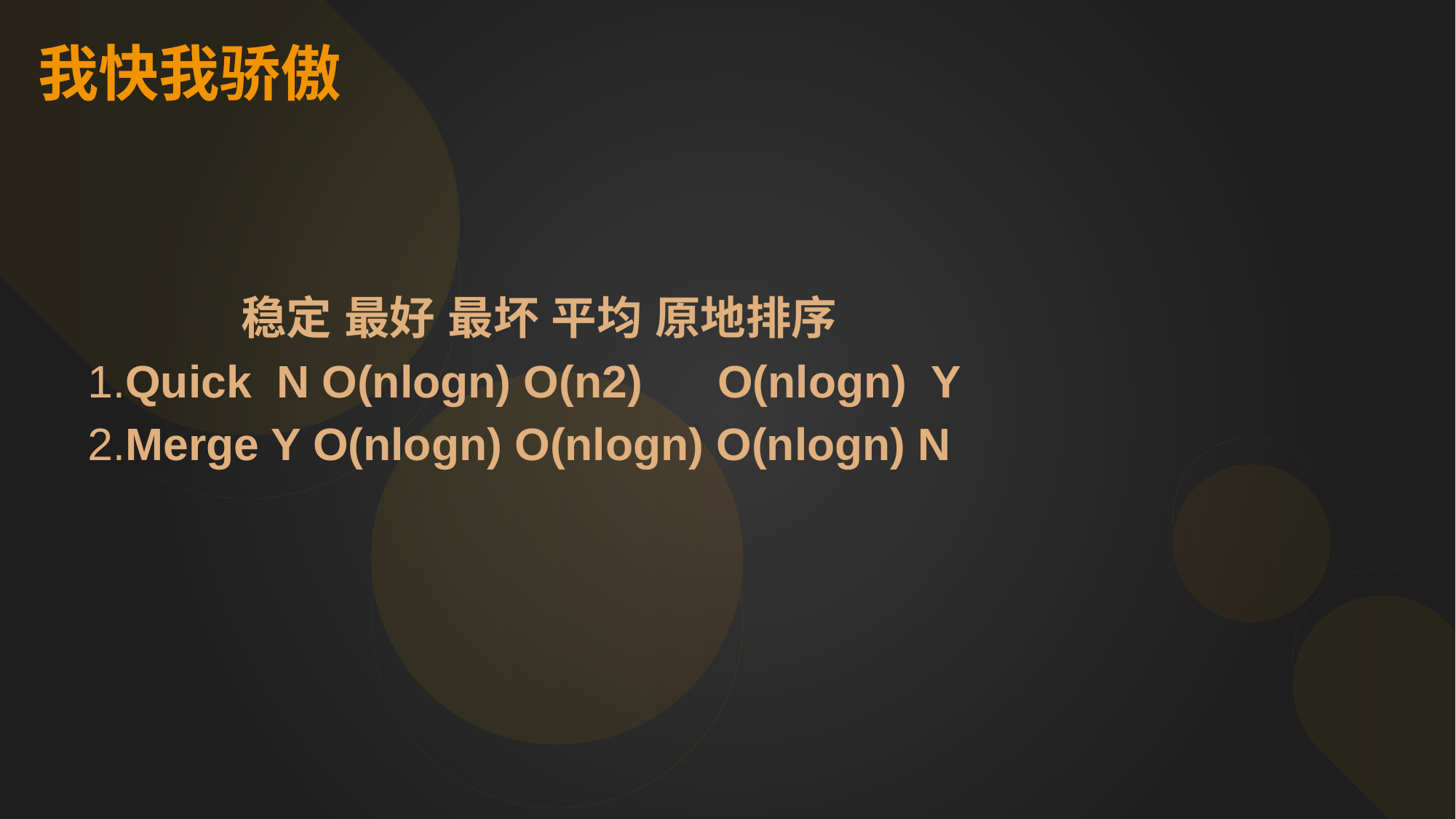

# 我快我骄傲

           稳定 最好 最坏 平均 原地排序
1.Quick  N O(nlogn) O(n2)      O(nlogn)  Y
2.Merge Y O(nlogn) O(nlogn) O(nlogn) N